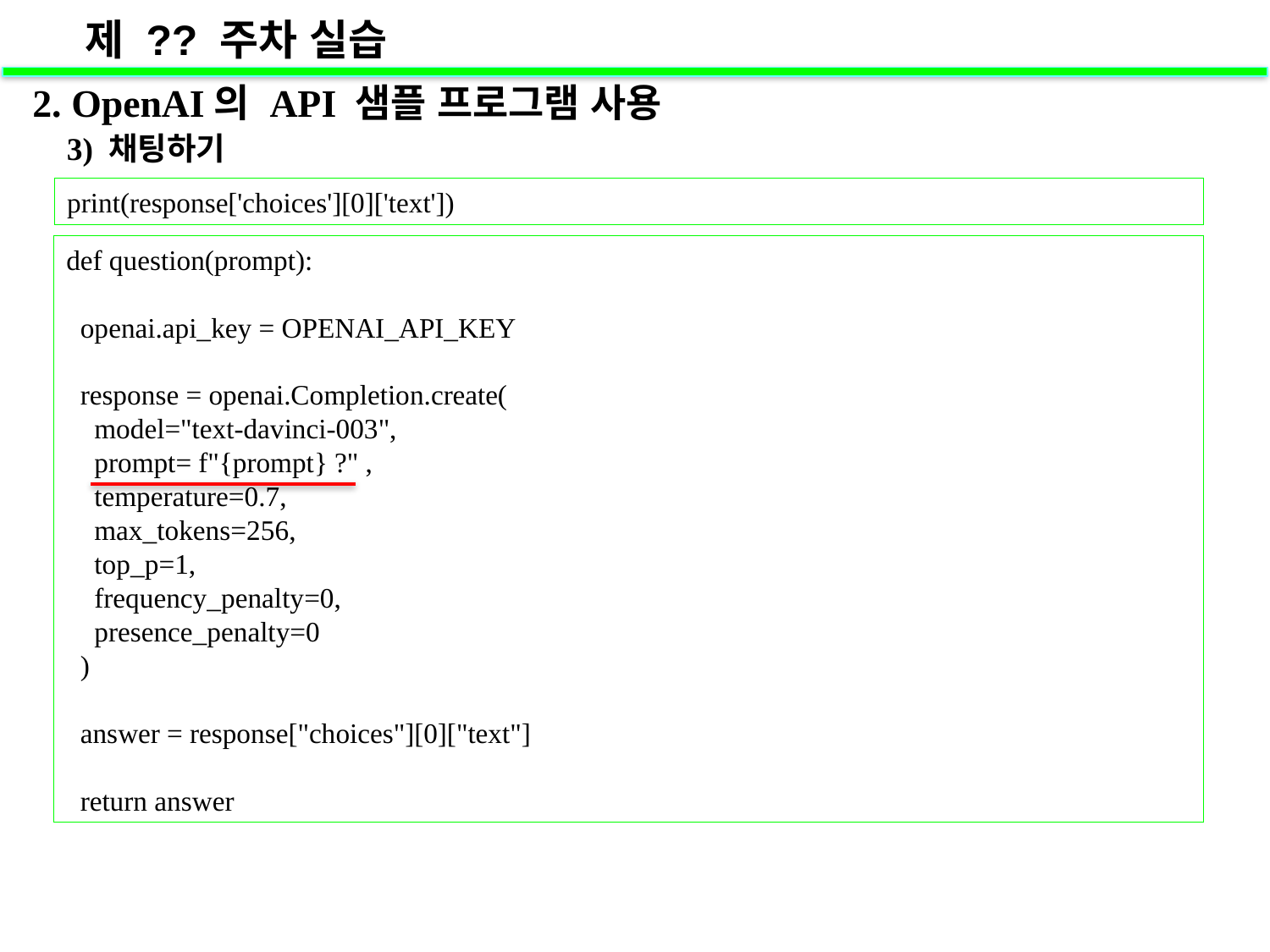

제 ?? 주차 실습

2. OpenAI의 API 샘플 프로그램 사용
  3) 채팅하기
print(response['choices'][0]['text'])
def question(prompt):
  openai.api_key = OPENAI_API_KEY
  response = openai.Completion.create(
    model="text-davinci-003",
    prompt= f"{prompt} ?" ,
    temperature=0.7,
    max_tokens=256,
    top_p=1,
    frequency_penalty=0,
    presence_penalty=0
  )
  answer = response["choices"][0]["text"]
  return answer